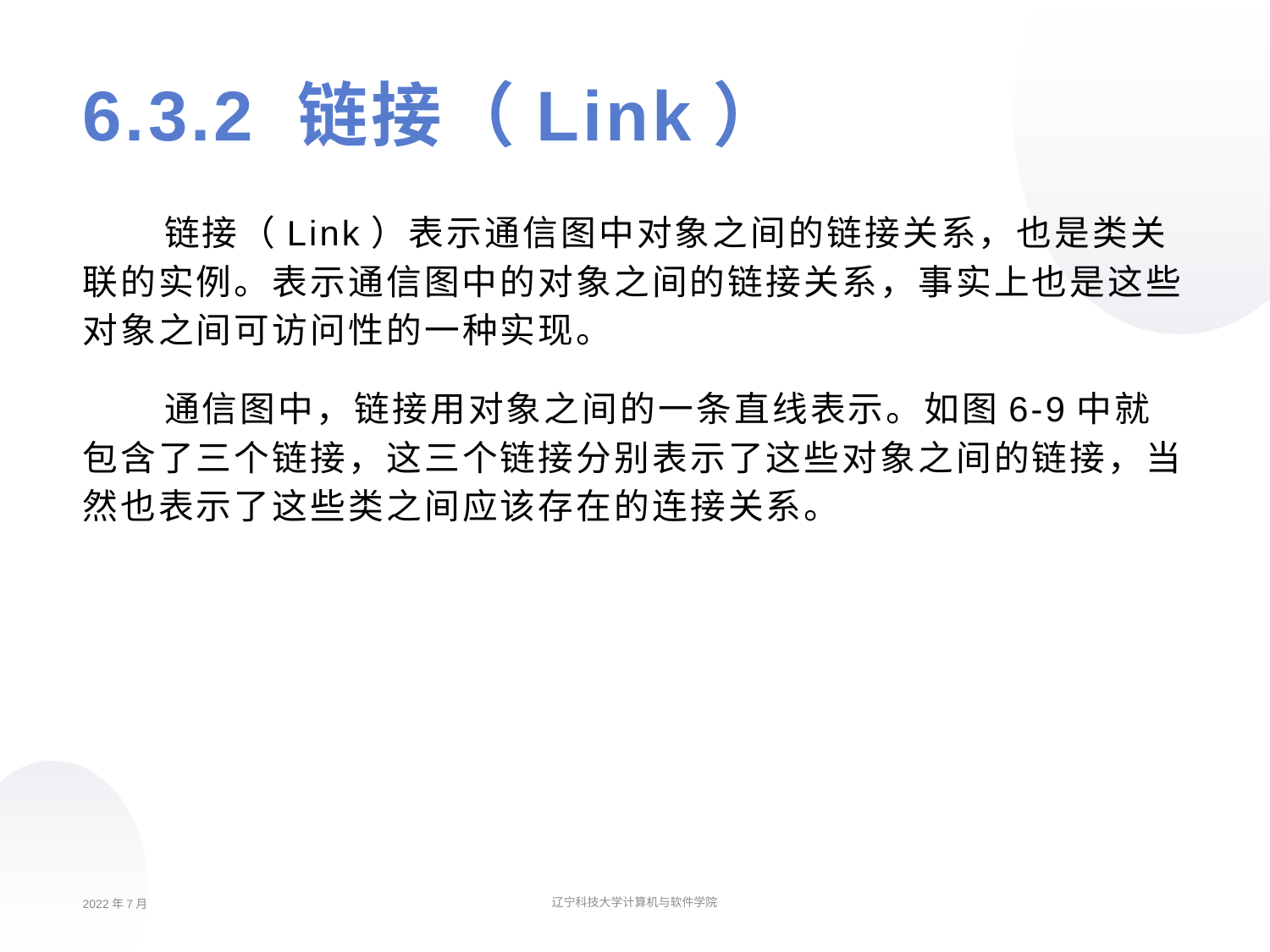

# 6.3.2 链接（Link）
链接（Link）表示通信图中对象之间的链接关系，也是类关联的实例。表示通信图中的对象之间的链接关系，事实上也是这些对象之间可访问性的一种实现。
通信图中，链接用对象之间的一条直线表示。如图6-9中就包含了三个链接，这三个链接分别表示了这些对象之间的链接，当然也表示了这些类之间应该存在的连接关系。

2022年7月
38
辽宁科技大学计算机与软件学院